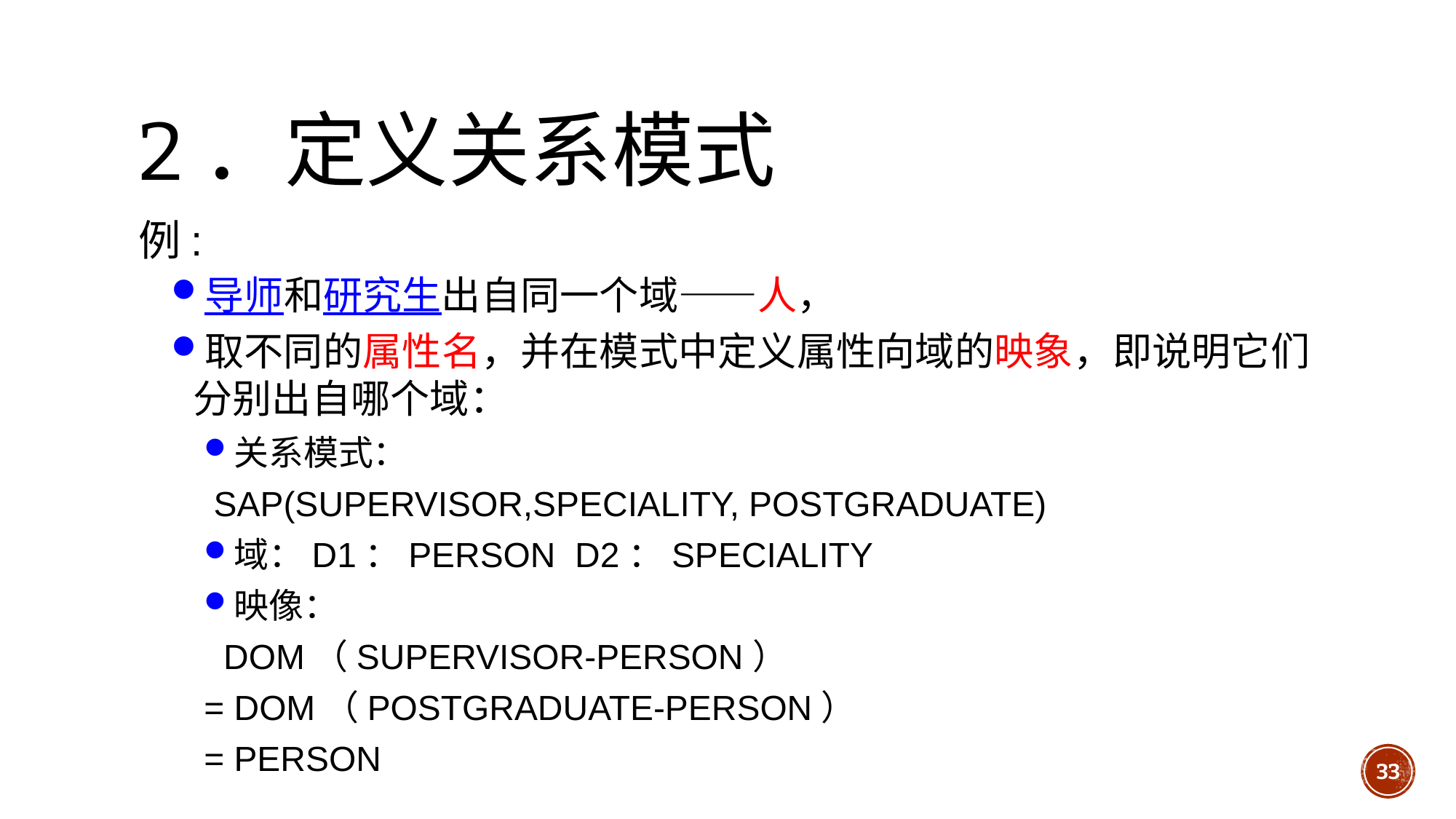

# 2．定义关系模式
例:
导师和研究生出自同一个域——人，
取不同的属性名，并在模式中定义属性向域的映象，即说明它们分别出自哪个域：
关系模式：
 SAP(SUPERVISOR,SPECIALITY, POSTGRADUATE)
域：D1：PERSON  D2：SPECIALITY
映像：
  DOM（SUPERVISOR-PERSON）
= DOM（POSTGRADUATE-PERSON）
= PERSON

33